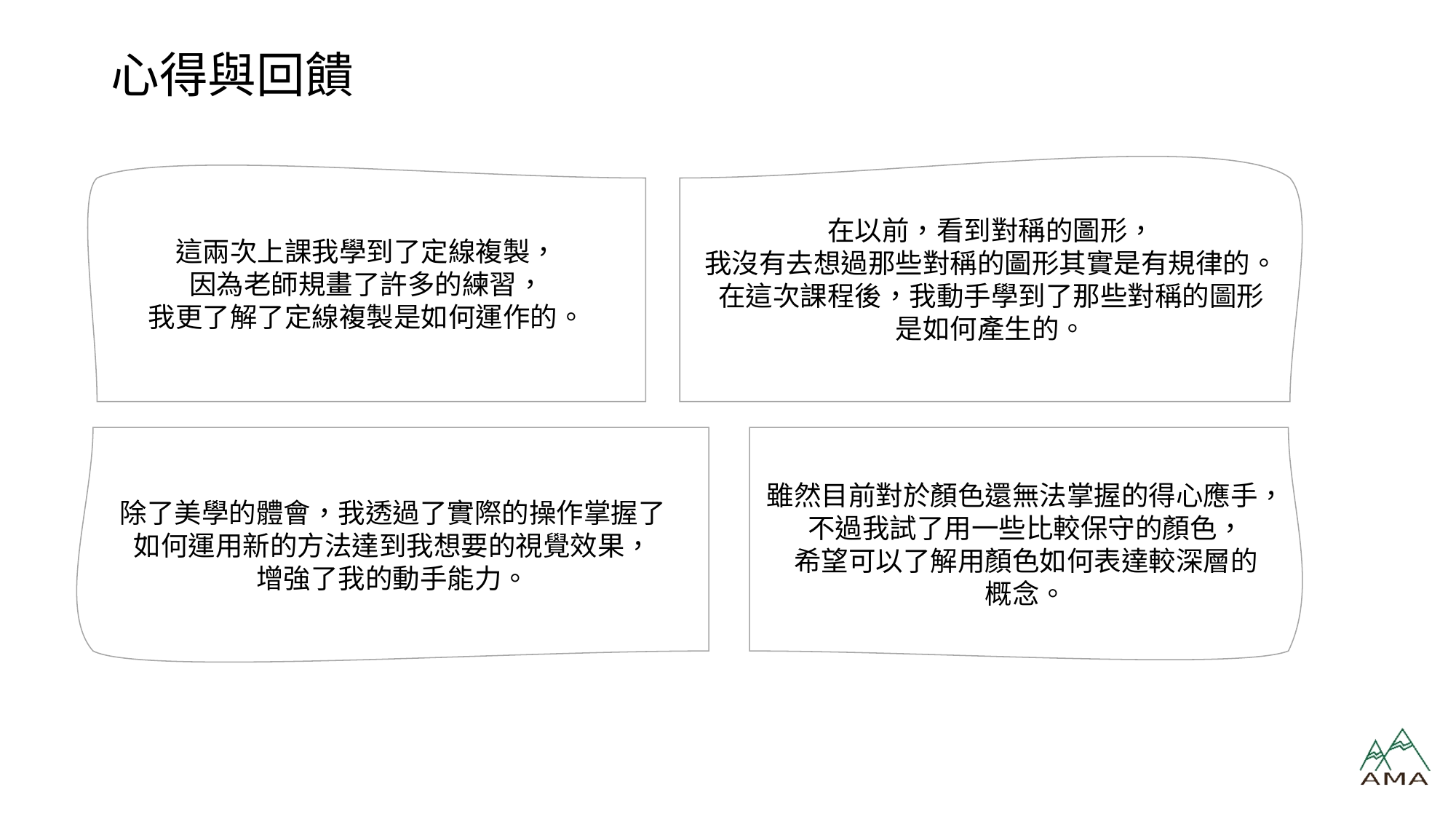

# 心得與回饋
在以前，看到對稱的圖形，
我沒有去想過那些對稱的圖形其實是有規律的。
在這次課程後，我動手學到了那些對稱的圖形
是如何產生的。
這兩次上課我學到了定線複製，
因為老師規畫了許多的練習，
我更了解了定線複製是如何運作的。
除了美學的體會，我透過了實際的操作掌握了
如何運用新的方法達到我想要的視覺效果，
增強了我的動手能力。
雖然目前對於顏色還無法掌握的得心應手，
不過我試了用一些比較保守的顏色，
希望可以了解用顏色如何表達較深層的
概念。